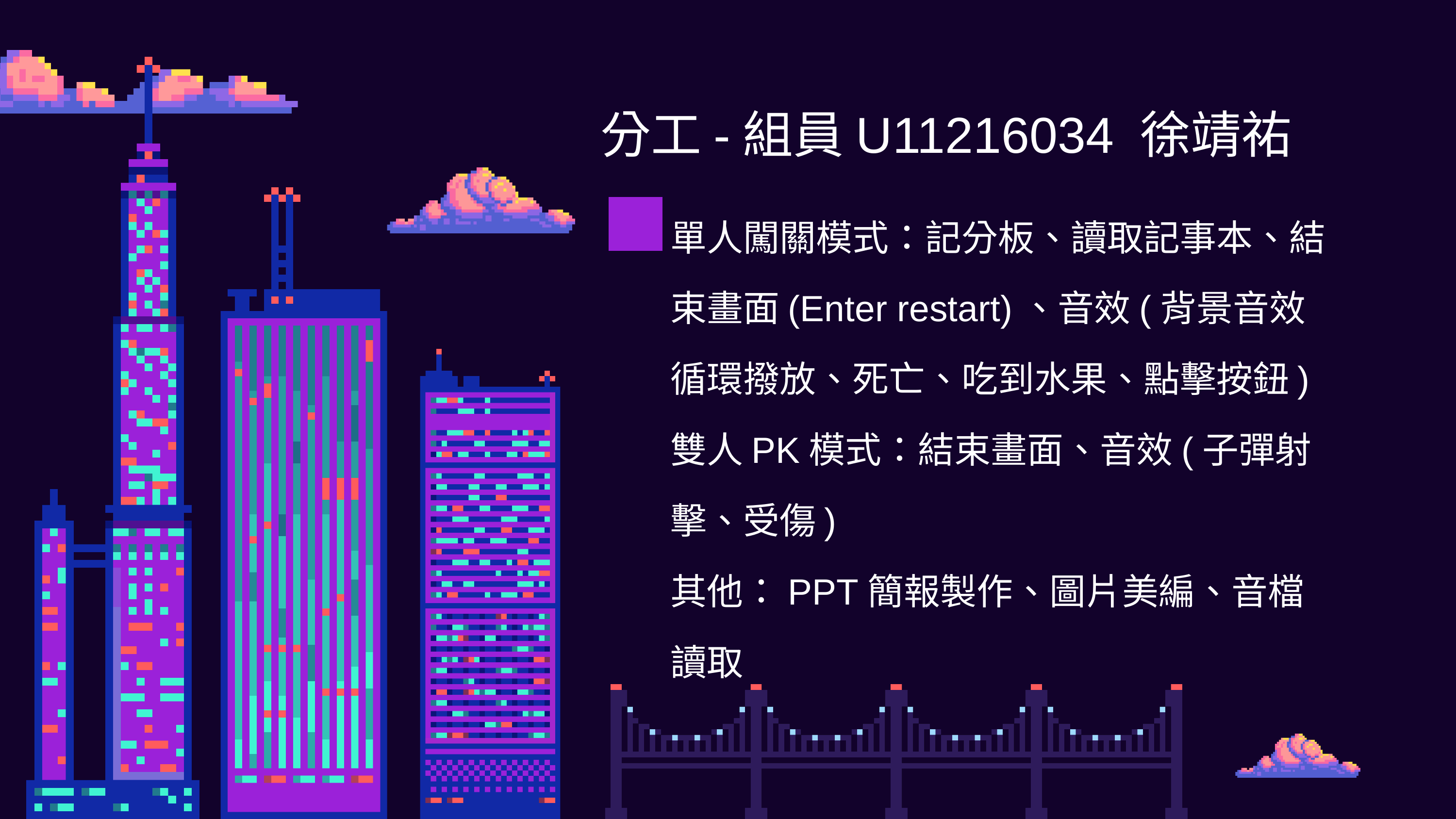

分工-組員U11216034 徐靖祐

單人闖關模式：記分板、讀取記事本、結束畫面(Enter restart)、音效(背景音效循環撥放、死亡、吃到水果、點擊按鈕)
雙人PK模式：結束畫面、音效(子彈射擊、受傷)
其他：PPT簡報製作、圖片美編、音檔讀取